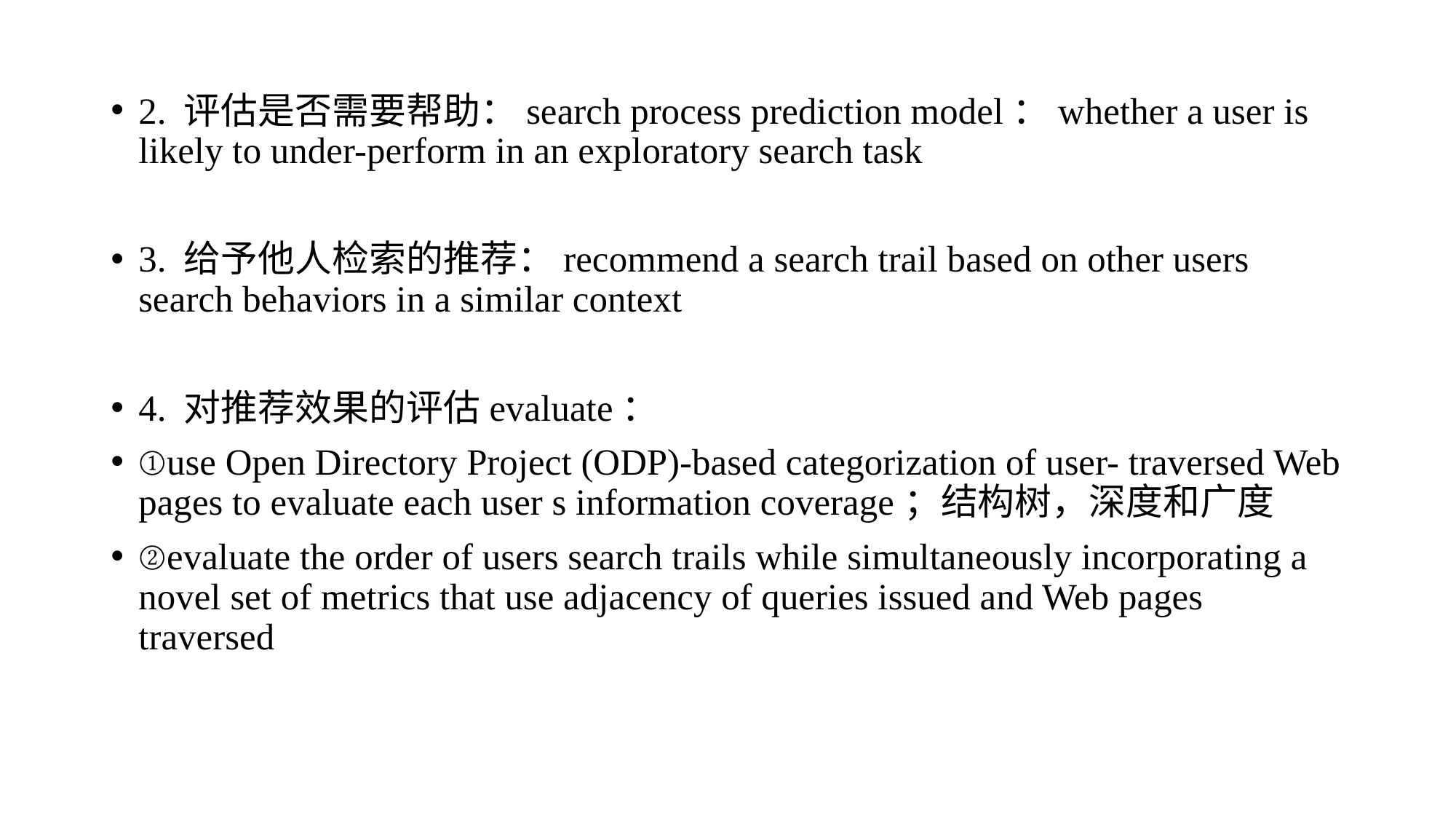

2. 评估是否需要帮助：search process prediction model：whether a user is likely to under-perform in an exploratory search task

3. 给予他人检索的推荐：recommend a search trail based on other users search behaviors in a similar context

4. 对推荐效果的评估evaluate：
①use Open Directory Project (ODP)-based categorization of user- traversed Web pages to evaluate each user s information coverage；结构树，深度和广度
②evaluate the order of users search trails while simultaneously incorporating a novel set of metrics that use adjacency of queries issued and Web pages traversed